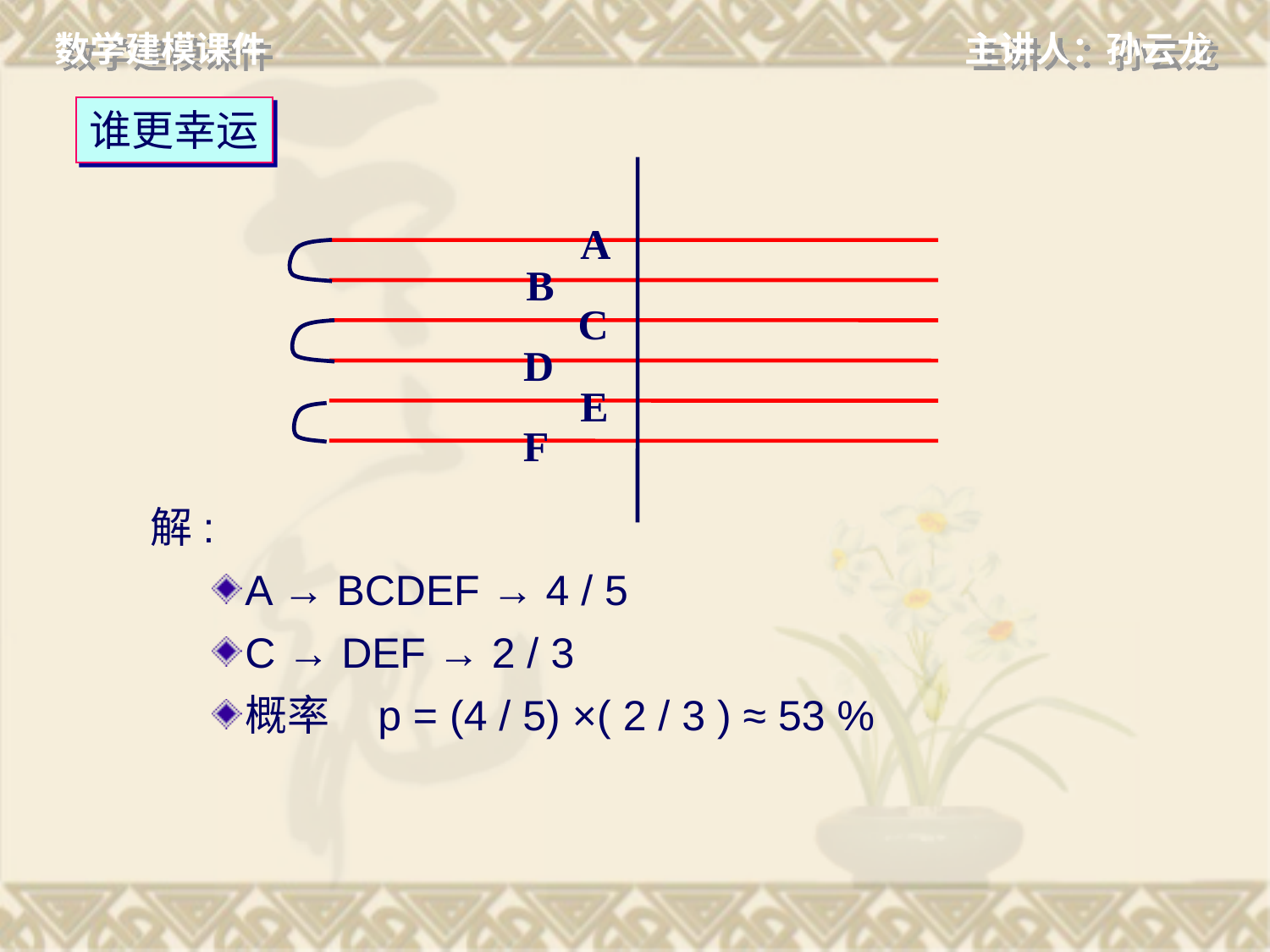

# 谁更幸运

A
B
C
D
E
F

解:
A → BCDEF → 4 / 5
C → DEF → 2 / 3
概率    p = (4 / 5) ×( 2 / 3 ) ≈ 53 %